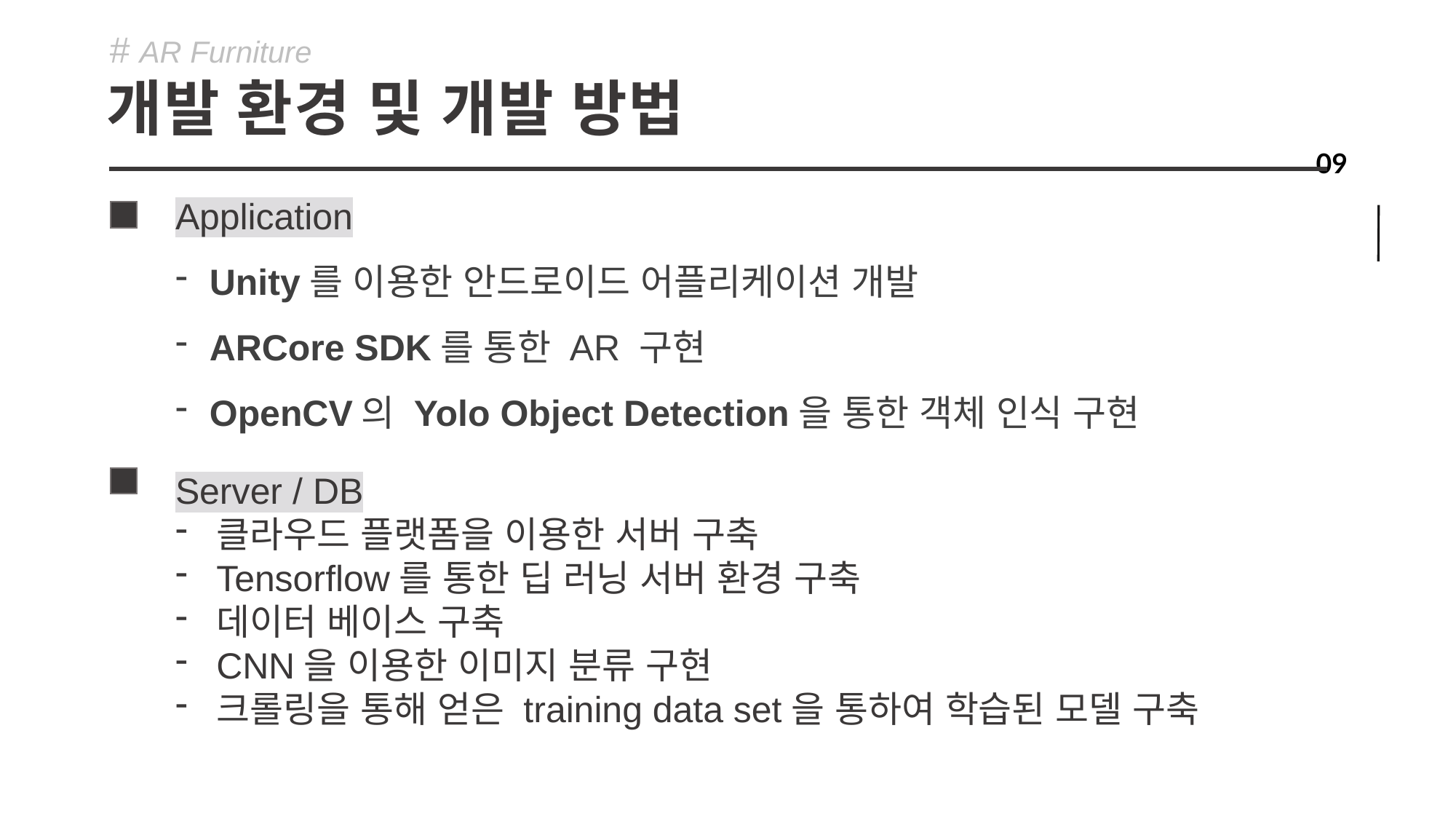

# AR Furniture
개발 환경 및 개발 방법
Application
Unity를 이용한 안드로이드 어플리케이션 개발
ARCore SDK를 통한 AR 구현
OpenCV의 Yolo Object Detection을 통한 객체 인식 구현

Server / DB
클라우드 플랫폼을 이용한 서버 구축
Tensorflow를 통한 딥 러닝 서버 환경 구축
데이터 베이스 구축
CNN을 이용한 이미지 분류 구현
크롤링을 통해 얻은 training data set을 통하여 학습된 모델 구축